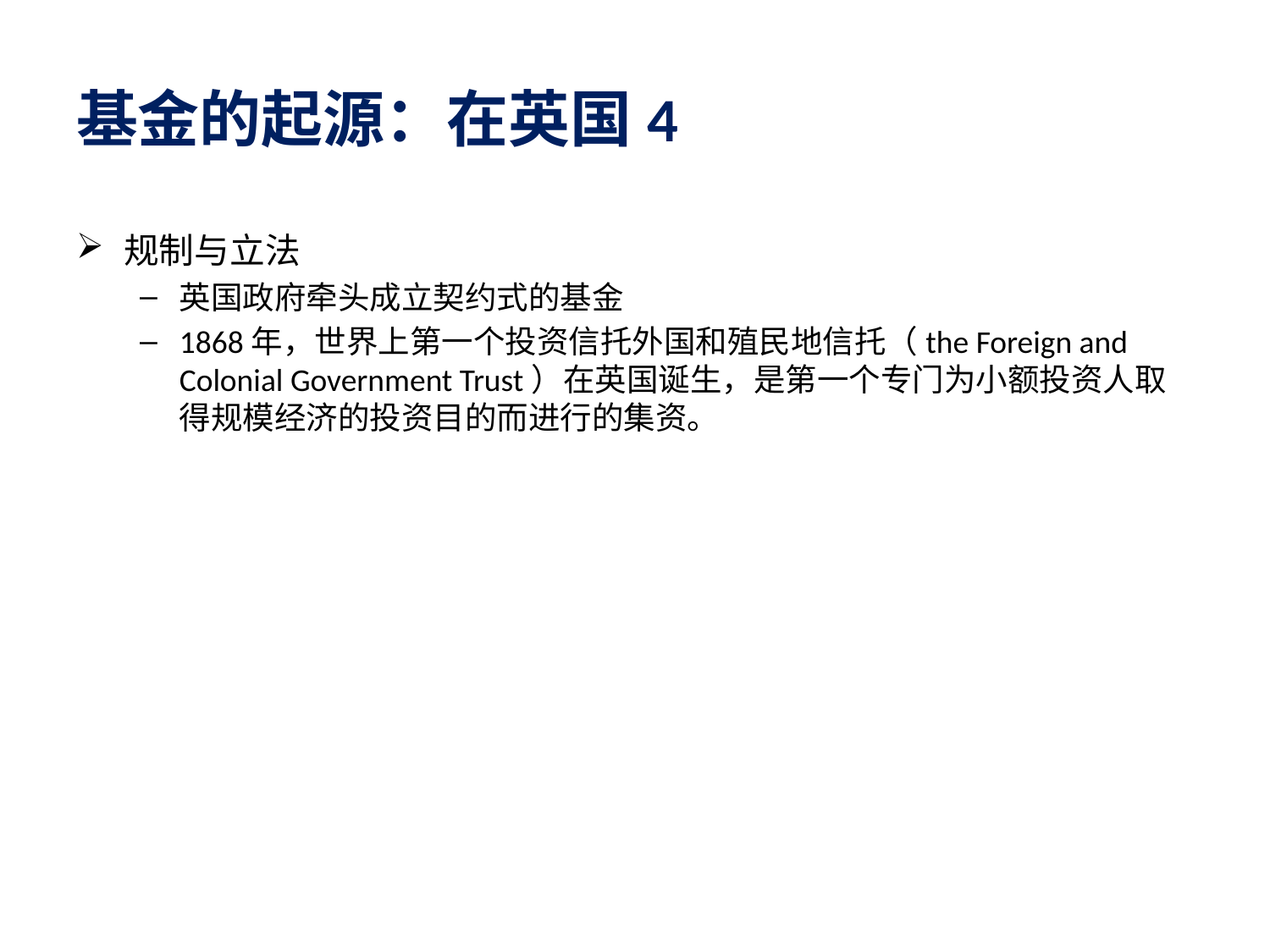

# 基金的起源：在英国4
规制与立法
英国政府牵头成立契约式的基金
1868年，世界上第一个投资信托外国和殖民地信托（the Foreign and Colonial Government Trust）在英国诞生，是第一个专门为小额投资人取得规模经济的投资目的而进行的集资。